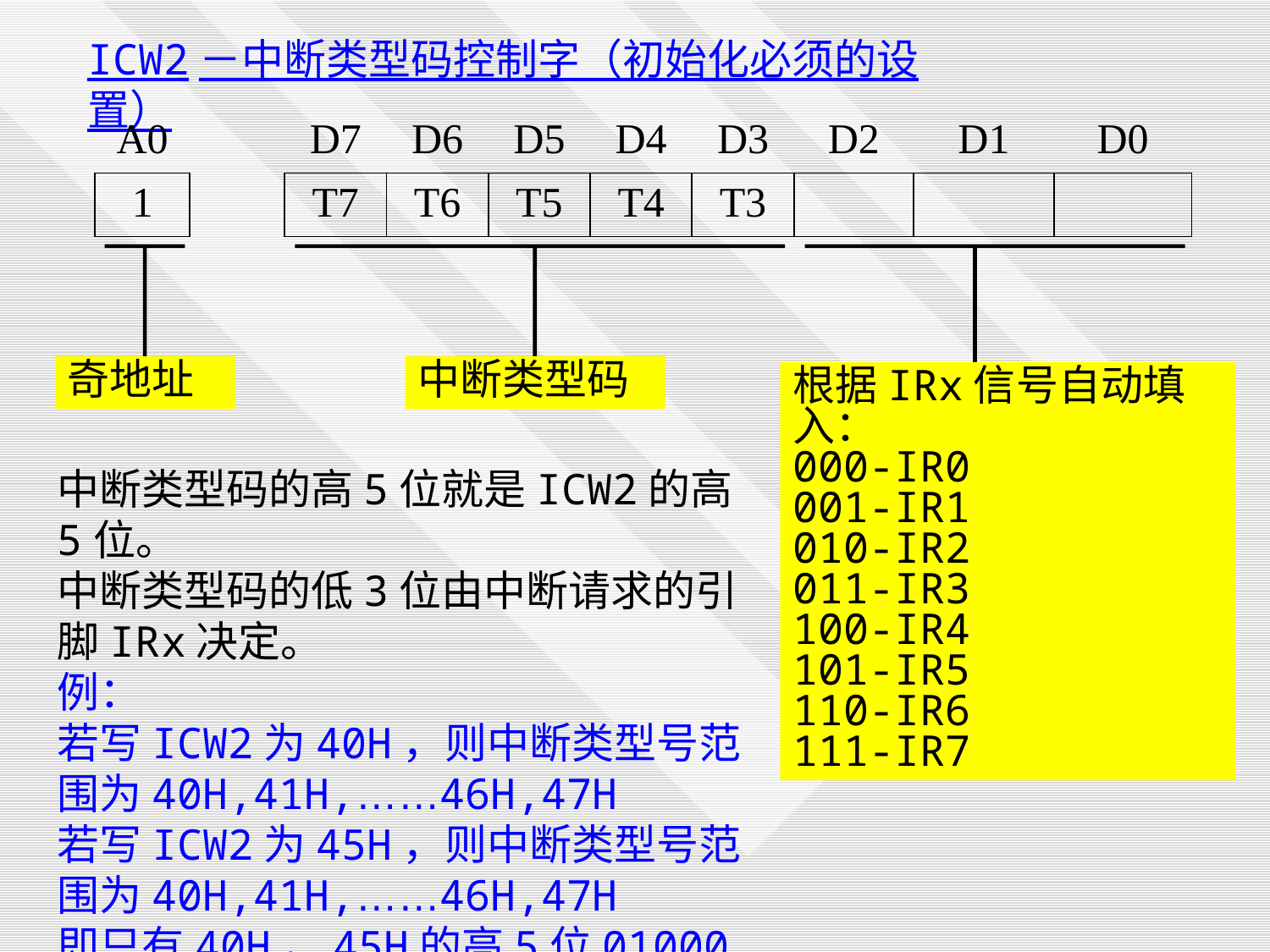

ICW2－中断类型码控制字（初始化必须的设置）
| A0 |  | D7 | D6 | D5 | D4 | D3 | D2 | D1 | D0 |
| --- | --- | --- | --- | --- | --- | --- | --- | --- | --- |
| 1 |  | T7 | T6 | T5 | T4 | T3 |  |  |  |

奇地址
中断类型码
根据IRx信号自动填入：
000-IR0
001-IR1
010-IR2
011-IR3
100-IR4
101-IR5
110-IR6
111-IR7
中断类型码的高5位就是ICW2的高5位。
中断类型码的低3位由中断请求的引脚IRx决定。
例：
若写ICW2为40H，则中断类型号范围为40H,41H,……46H,47H
若写ICW2为45H，则中断类型号范围为40H,41H,……46H,47H
即只有40H，45H的高5位01000有含义。